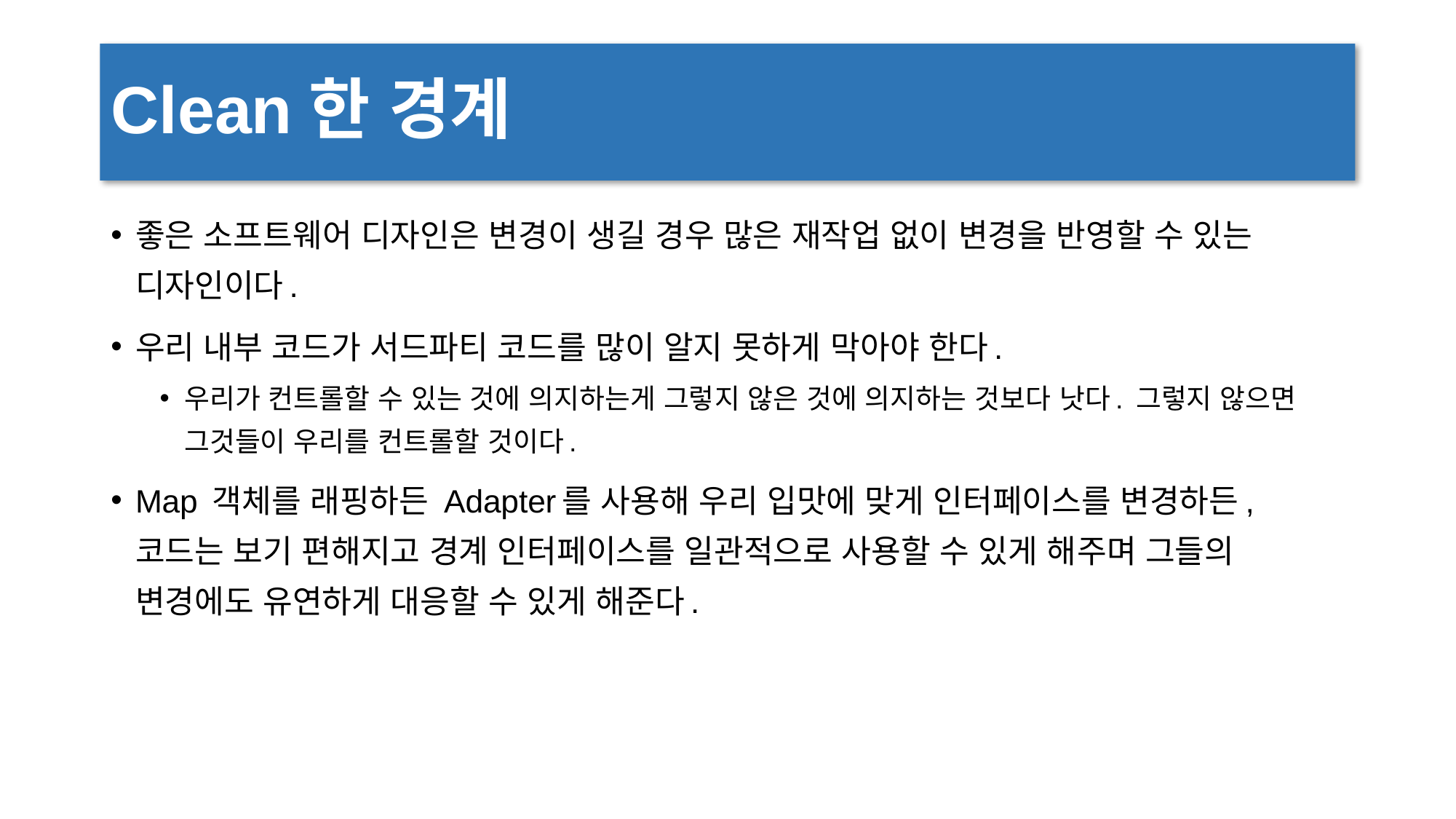

# Clean한 경계
좋은 소프트웨어 디자인은 변경이 생길 경우 많은 재작업 없이 변경을 반영할 수 있는 디자인이다.
우리 내부 코드가 서드파티 코드를 많이 알지 못하게 막아야 한다.
우리가 컨트롤할 수 있는 것에 의지하는게 그렇지 않은 것에 의지하는 것보다 낫다. 그렇지 않으면 그것들이 우리를 컨트롤할 것이다.
Map 객체를 래핑하든 Adapter를 사용해 우리 입맛에 맞게 인터페이스를 변경하든, 코드는 보기 편해지고 경계 인터페이스를 일관적으로 사용할 수 있게 해주며 그들의 변경에도 유연하게 대응할 수 있게 해준다.